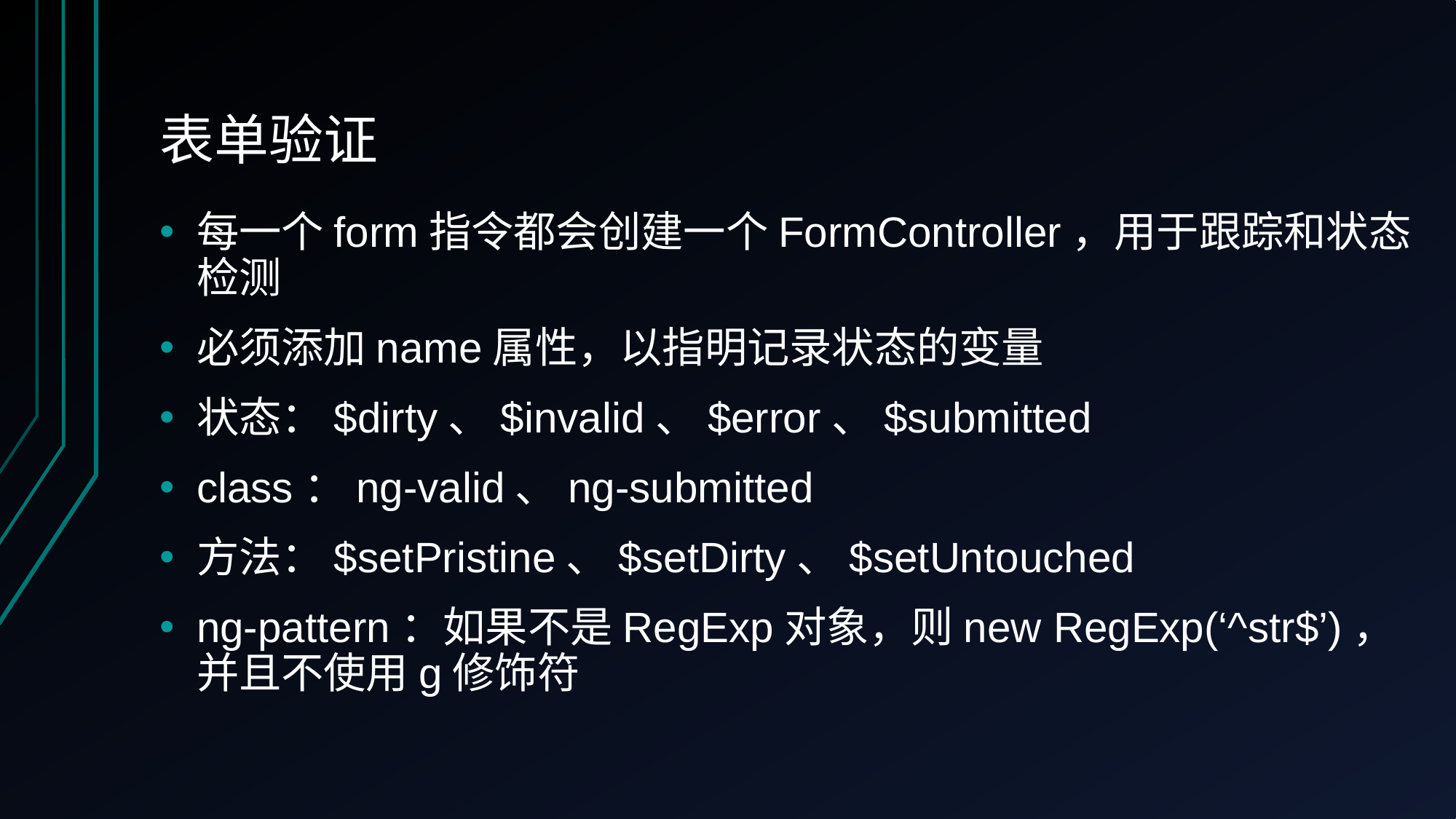

# 表单验证
每一个form指令都会创建一个FormController，用于跟踪和状态检测
必须添加name属性，以指明记录状态的变量
状态：$dirty、$invalid、$error、$submitted
class：ng-valid、ng-submitted
方法：$setPristine、$setDirty、$setUntouched
ng-pattern：如果不是RegExp对象，则new RegExp(‘^str$’)，并且不使用g修饰符